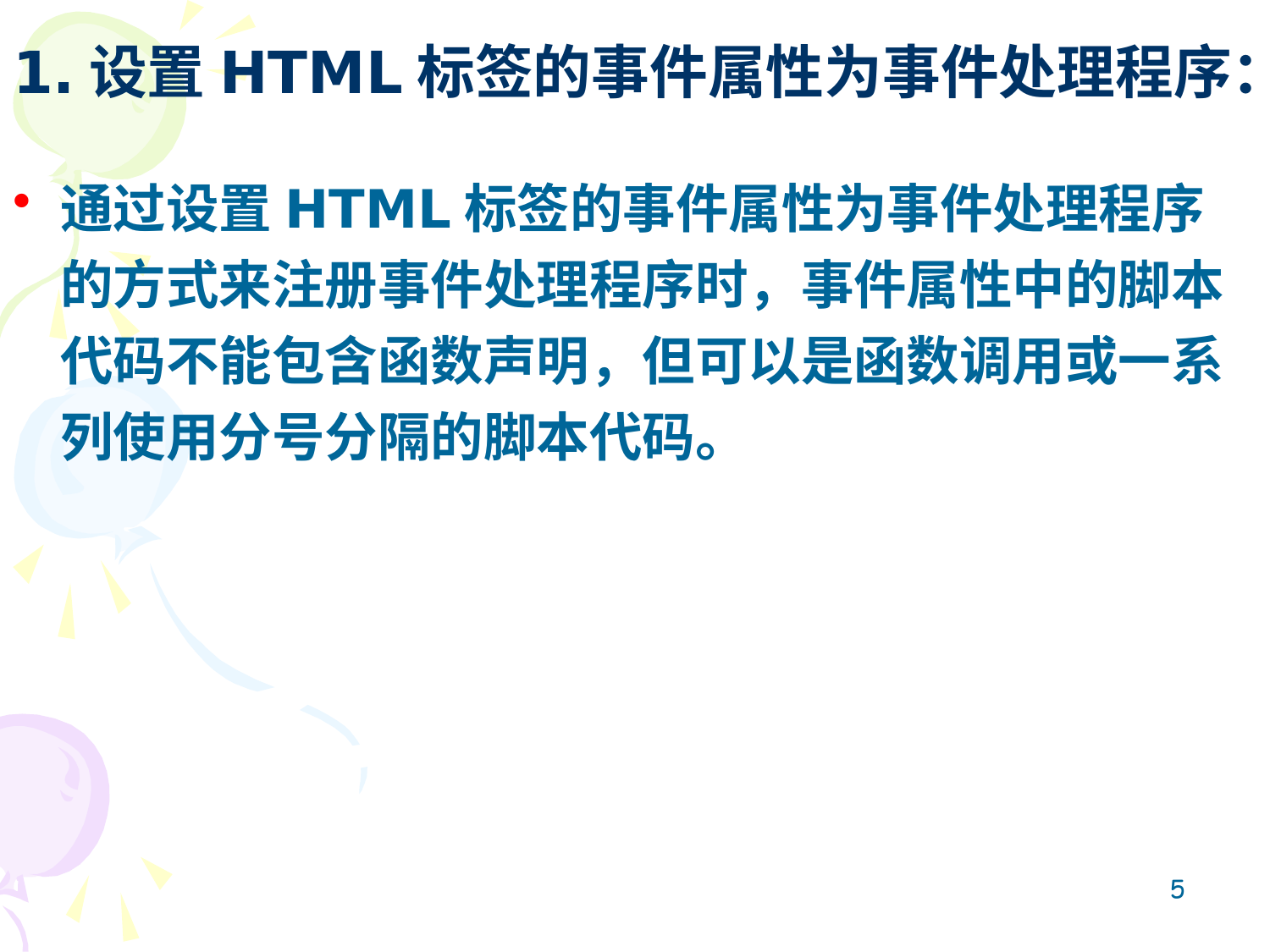

# 1.设置HTML标签的事件属性为事件处理程序：
通过设置HTML标签的事件属性为事件处理程序的方式来注册事件处理程序时，事件属性中的脚本代码不能包含函数声明，但可以是函数调用或一系列使用分号分隔的脚本代码。

5